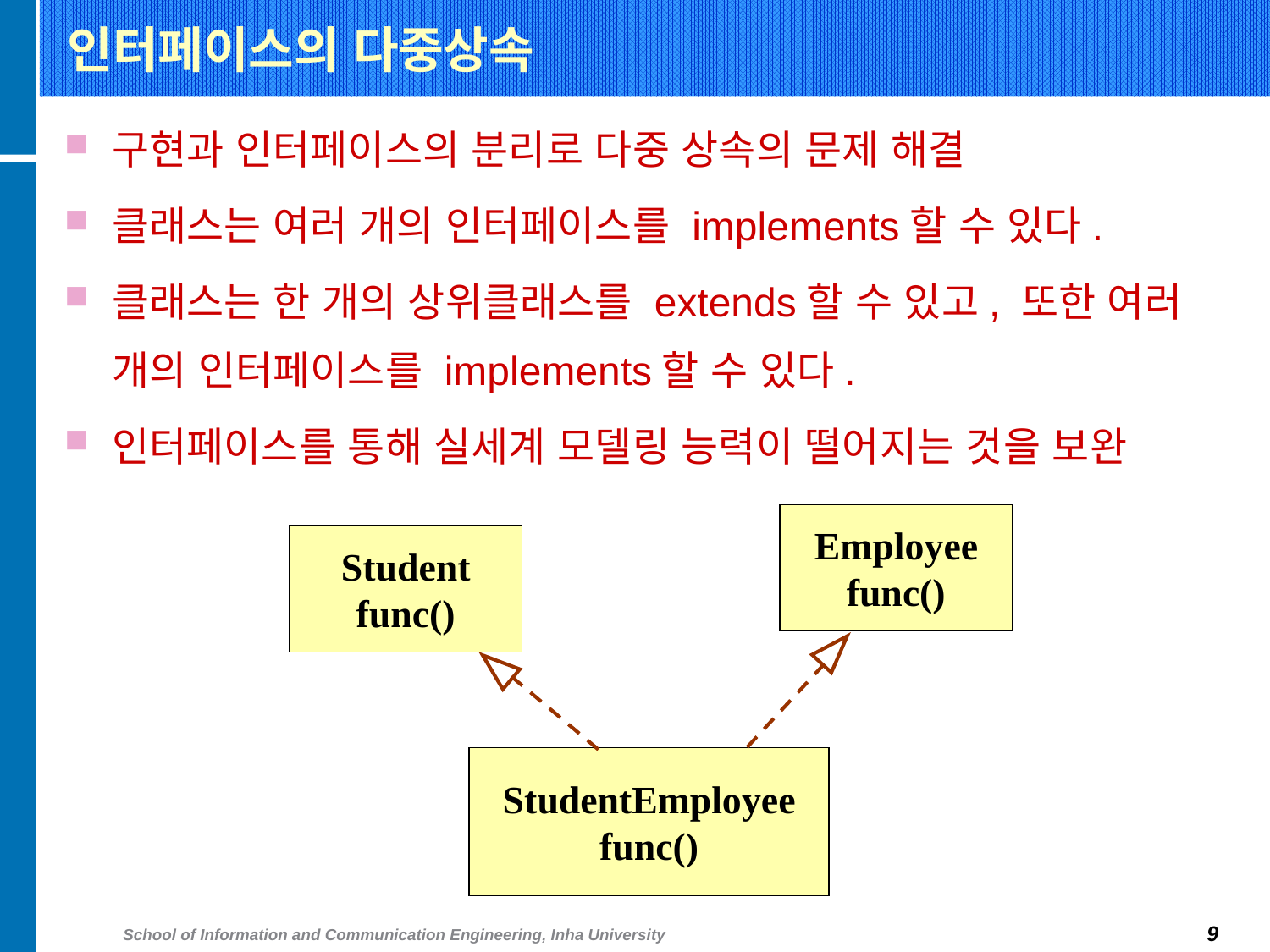

# 인터페이스의 다중상속
구현과 인터페이스의 분리로 다중 상속의 문제 해결
클래스는 여러 개의 인터페이스를 implements할 수 있다.
클래스는 한 개의 상위클래스를 extends할 수 있고, 또한 여러 개의 인터페이스를 implements할 수 있다.
인터페이스를 통해 실세계 모델링 능력이 떨어지는 것을 보완
Employee
func()
Student
func()

StudentEmployee
func()